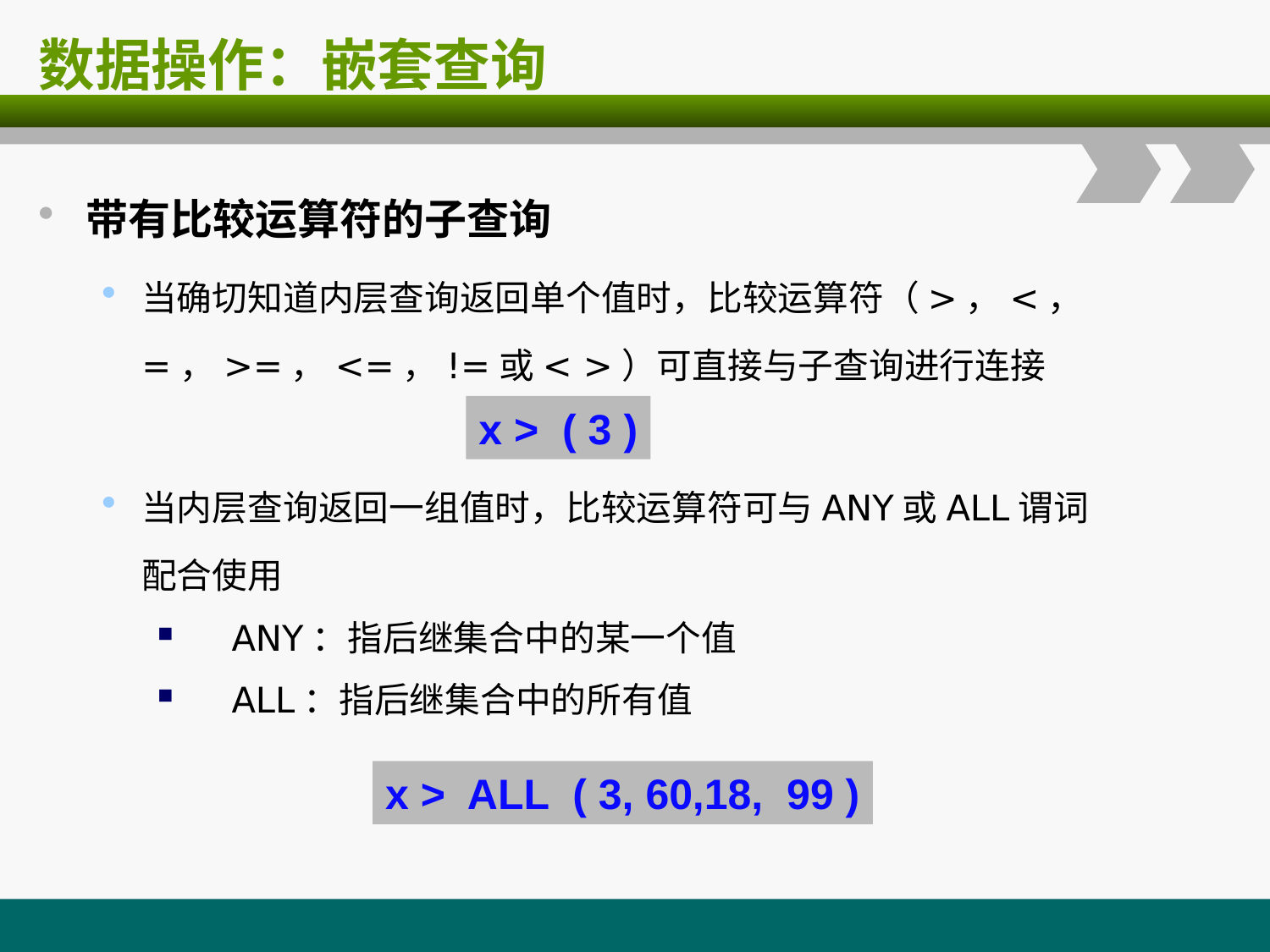

# 数据操作：嵌套查询
带有比较运算符的子查询
当确切知道内层查询返回单个值时，比较运算符（>，<，=，>=，<=，!=或< >）可直接与子查询进行连接

当内层查询返回一组值时，比较运算符可与ANY或ALL谓词配合使用
ANY：指后继集合中的某一个值
ALL：指后继集合中的所有值

x >  ( 3 )
x >  ALL  ( 3, 60,18,  99 )